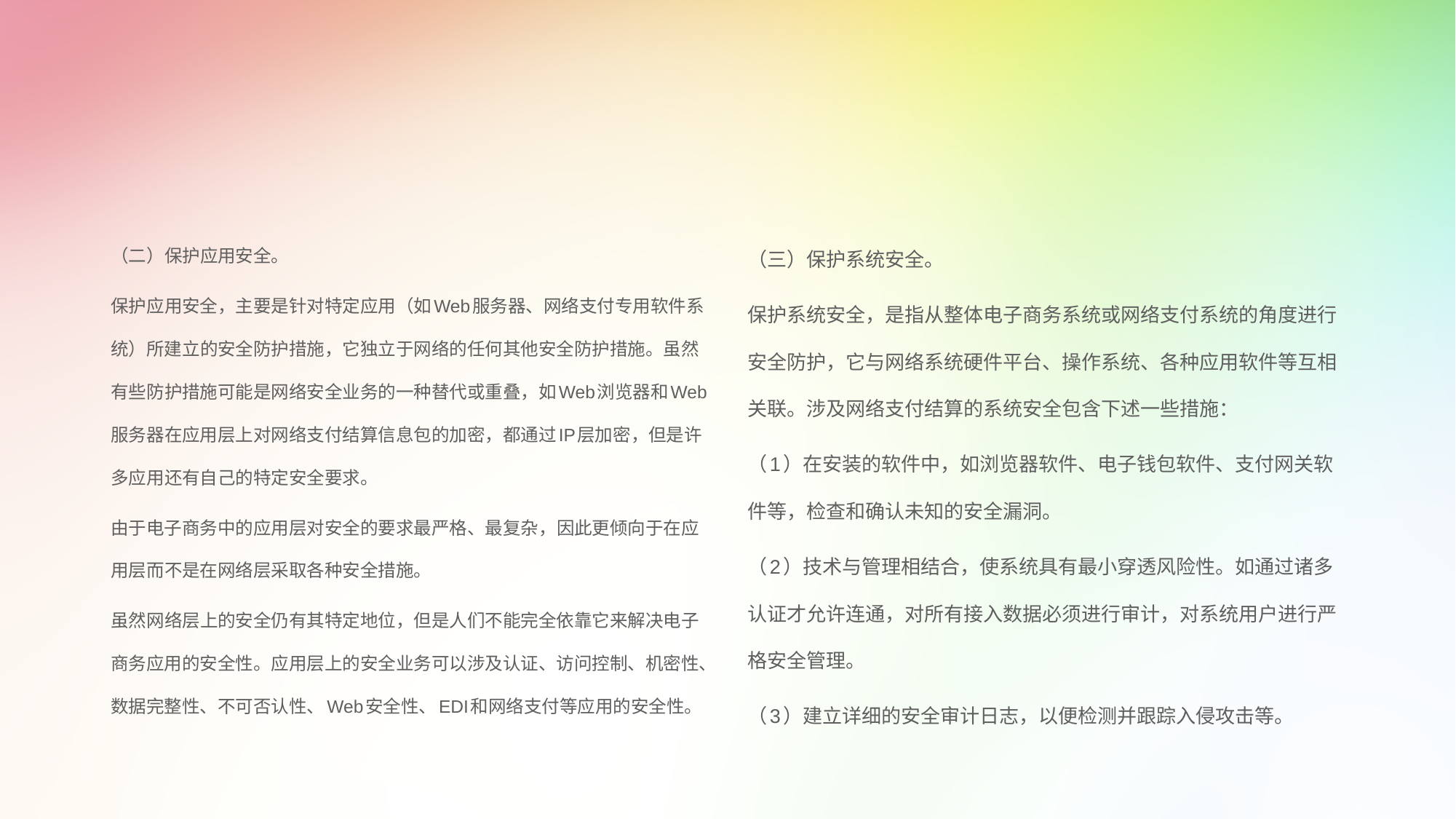

#
（二）保护应用安全。
保护应用安全，主要是针对特定应用（如Web服务器、网络支付专用软件系统）所建立的安全防护措施，它独立于网络的任何其他安全防护措施。虽然有些防护措施可能是网络安全业务的一种替代或重叠，如Web浏览器和Web服务器在应用层上对网络支付结算信息包的加密，都通过IP层加密，但是许多应用还有自己的特定安全要求。
由于电子商务中的应用层对安全的要求最严格、最复杂，因此更倾向于在应用层而不是在网络层采取各种安全措施。
虽然网络层上的安全仍有其特定地位，但是人们不能完全依靠它来解决电子商务应用的安全性。应用层上的安全业务可以涉及认证、访问控制、机密性、数据完整性、不可否认性、Web安全性、EDI和网络支付等应用的安全性。
（三）保护系统安全。
保护系统安全，是指从整体电子商务系统或网络支付系统的角度进行安全防护，它与网络系统硬件平台、操作系统、各种应用软件等互相关联。涉及网络支付结算的系统安全包含下述一些措施：
（1）在安装的软件中，如浏览器软件、电子钱包软件、支付网关软件等，检查和确认未知的安全漏洞。
（2）技术与管理相结合，使系统具有最小穿透风险性。如通过诸多认证才允许连通，对所有接入数据必须进行审计，对系统用户进行严格安全管理。
（3）建立详细的安全审计日志，以便检测并跟踪入侵攻击等。